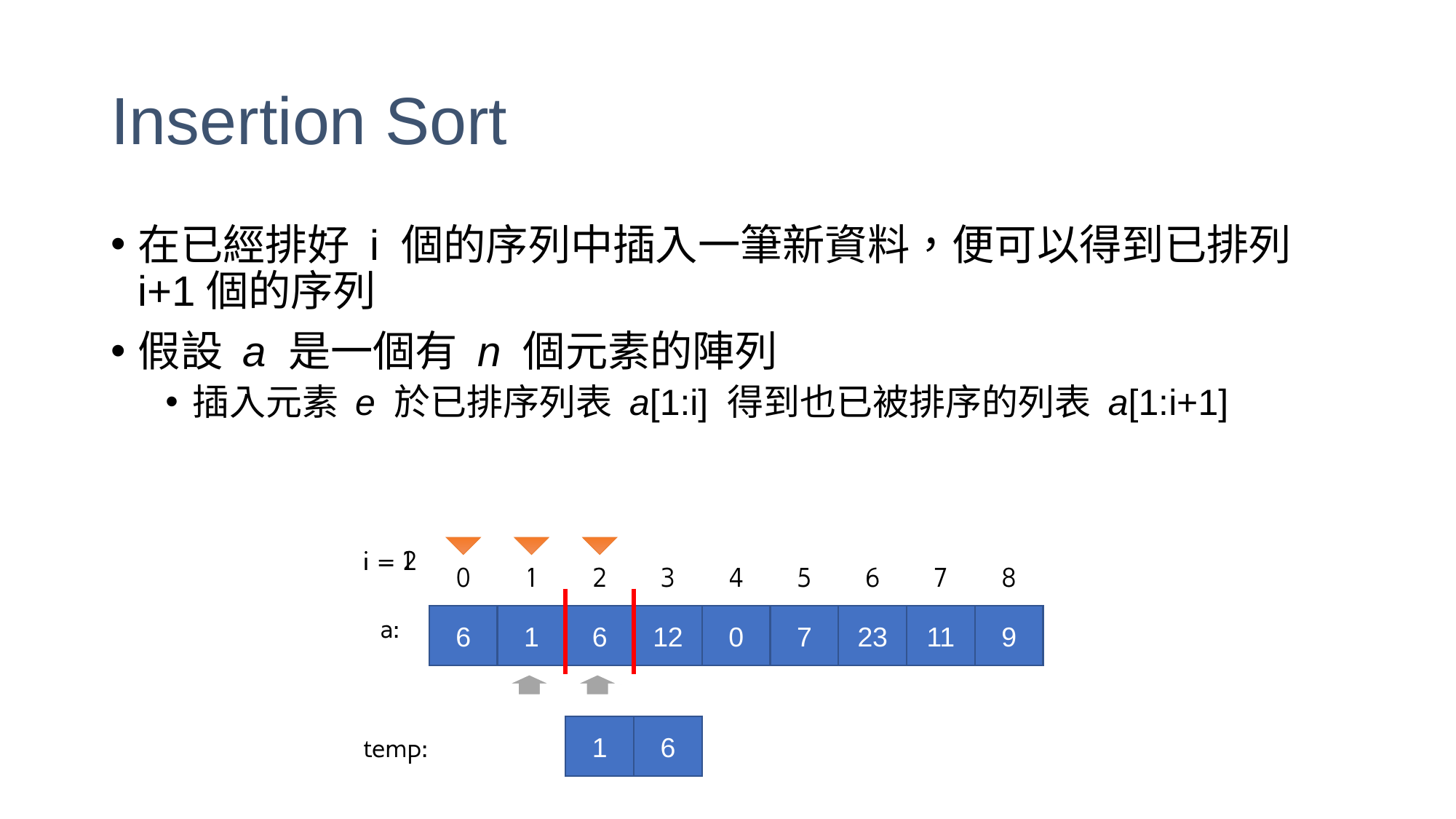

# Insertion Sort
在已經排好 i 個的序列中插入一筆新資料，便可以得到已排列i+1個的序列
假設 a 是一個有 n 個元素的陣列
插入元素 e 於已排序列表 a[1:i] 得到也已被排序的列表 a[1:i+1]
i = 1
i = 2

0
1
2
3
4
5
6
7
8
12
1
1
12
6
0
7
23
11
9
a:

1
12
6
6

1
6
temp: